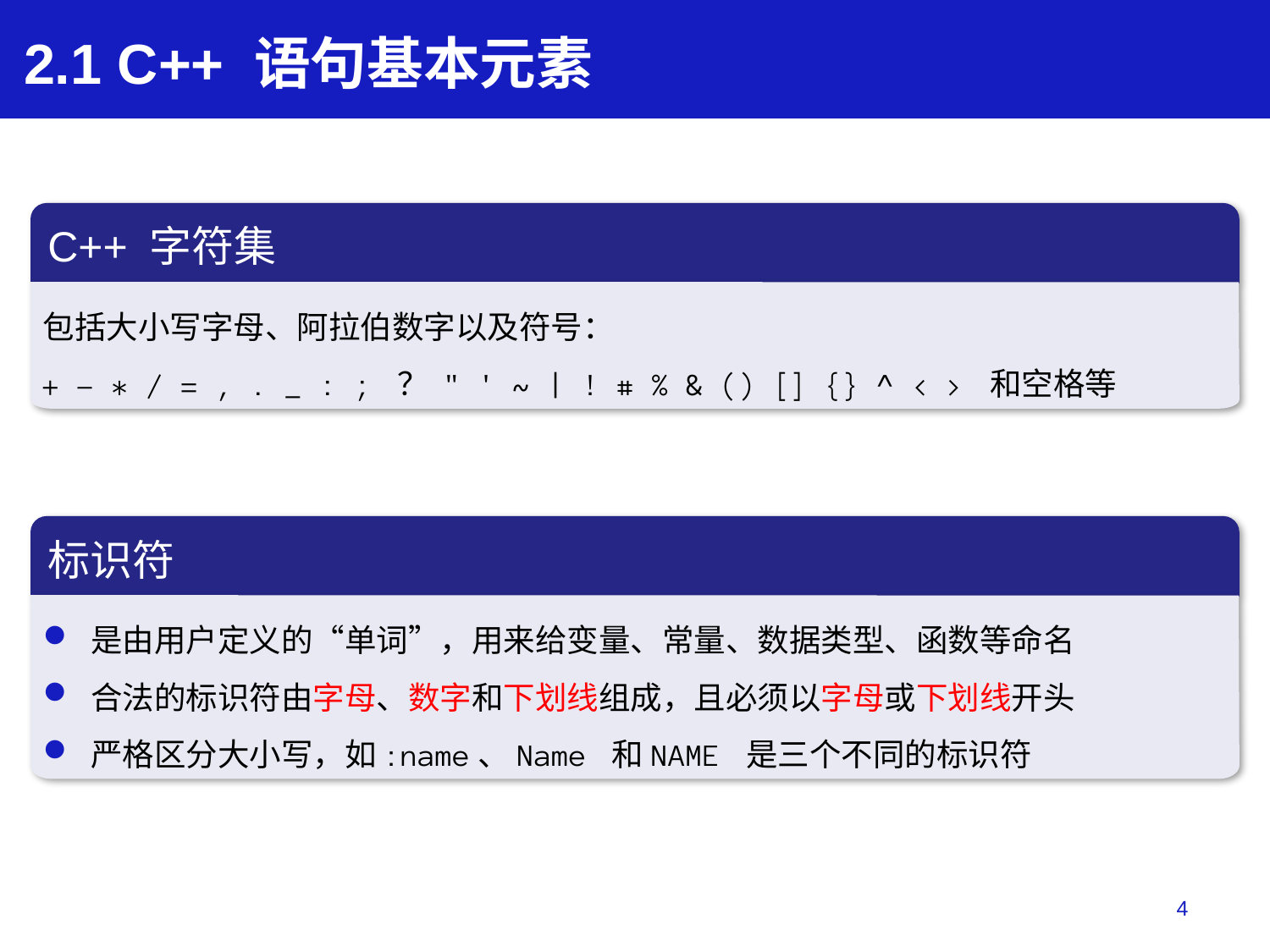

2.1 C++ 语句基本元素
C++ 字符集
学习目标
包括大小写字母、阿拉伯数字以及符号：
+ – * / = , . _ : ; ？ " ' ~ | ! # % & () [] {} ^ < > 和空格等
标识符
是由用户定义的“单词”，用来给变量、常量、数据类型、函数等命名
合法的标识符由字母、数字和下划线组成，且必须以字母或下划线开头
严格区分大小写，如:name、Name 和NAME 是三个不同的标识符
4